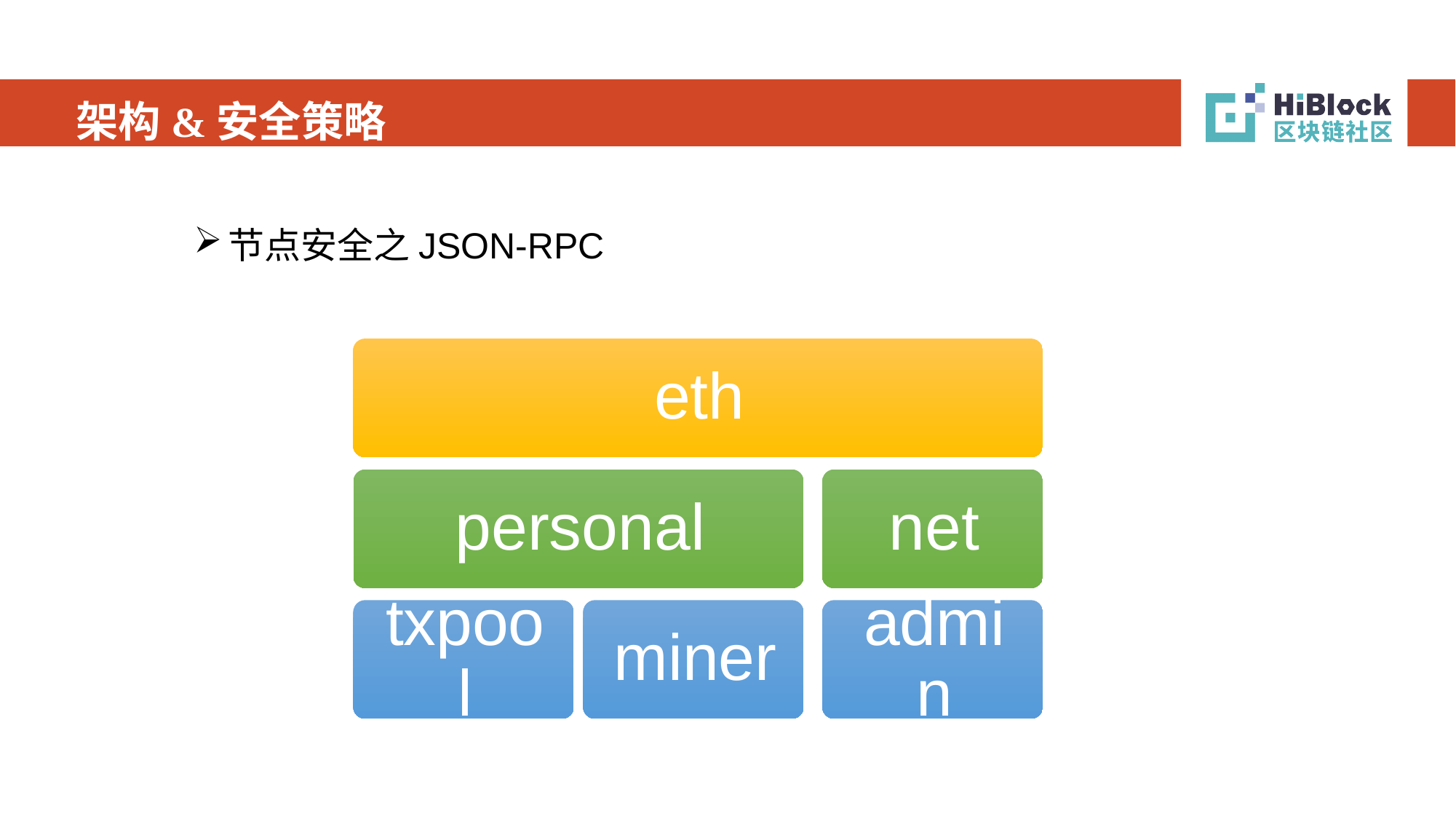

# 架构&安全策略
节点安全之JSON-RPC
eth
personal
txpool
miner
net
admin